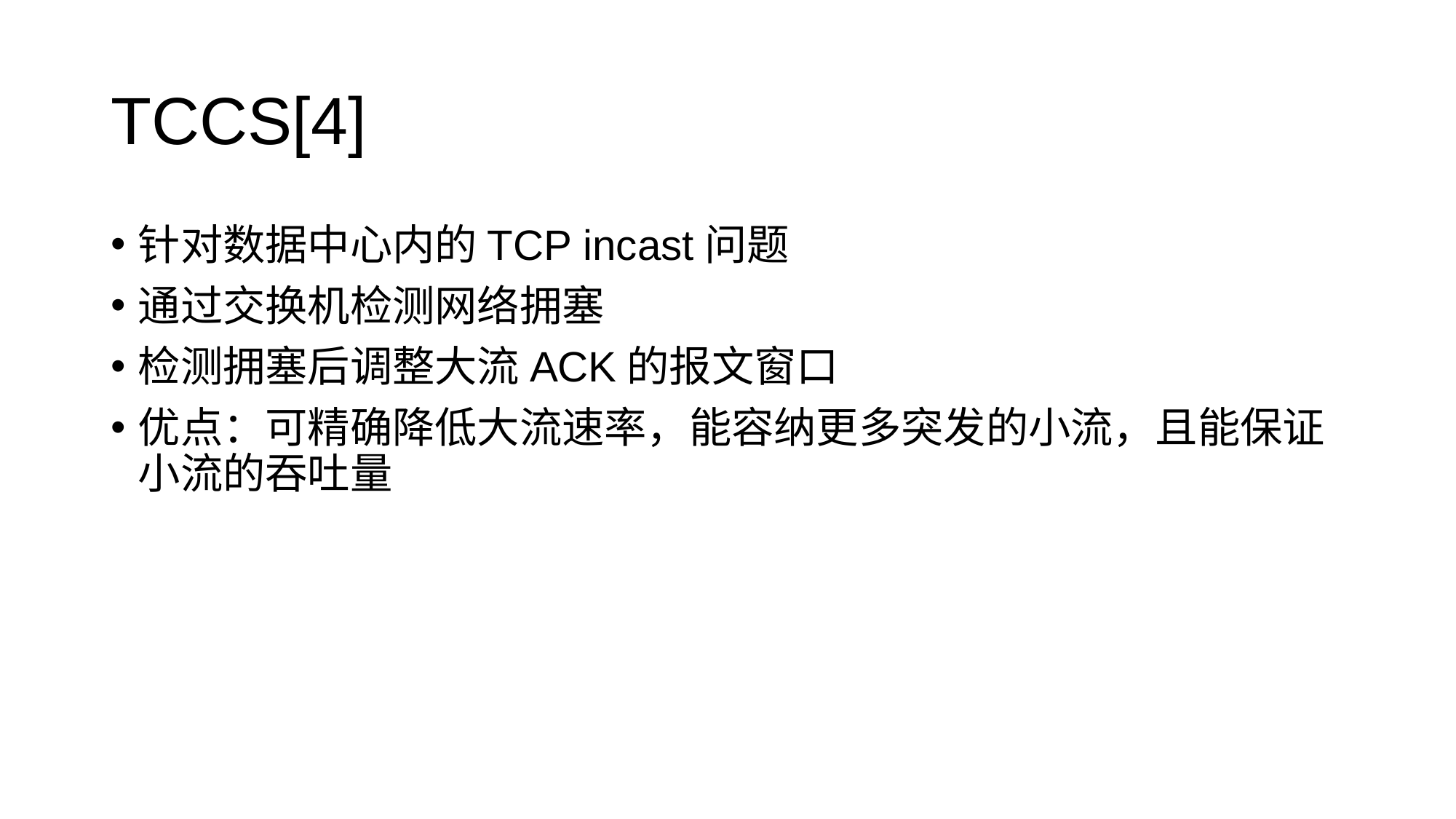

# TCCS[4]
针对数据中心内的TCP incast问题
通过交换机检测网络拥塞
检测拥塞后调整大流ACK的报文窗口
优点：可精确降低大流速率，能容纳更多突发的小流，且能保证小流的吞吐量